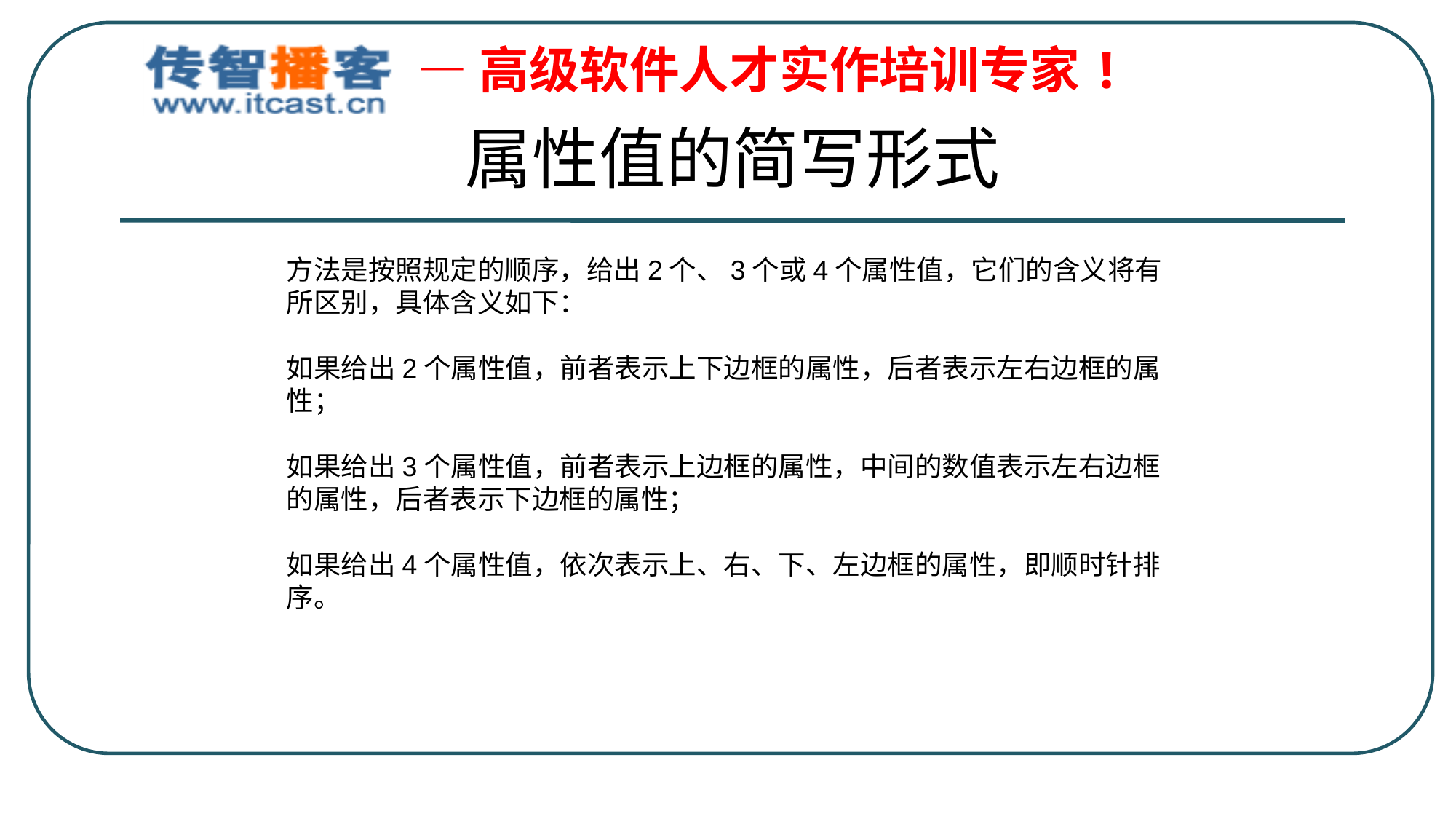

# 属性值的简写形式
方法是按照规定的顺序，给出2个、3个或4个属性值，它们的含义将有所区别，具体含义如下：

如果给出2个属性值，前者表示上下边框的属性，后者表示左右边框的属性；

如果给出3个属性值，前者表示上边框的属性，中间的数值表示左右边框的属性，后者表示下边框的属性；

如果给出4个属性值，依次表示上、右、下、左边框的属性，即顺时针排序。